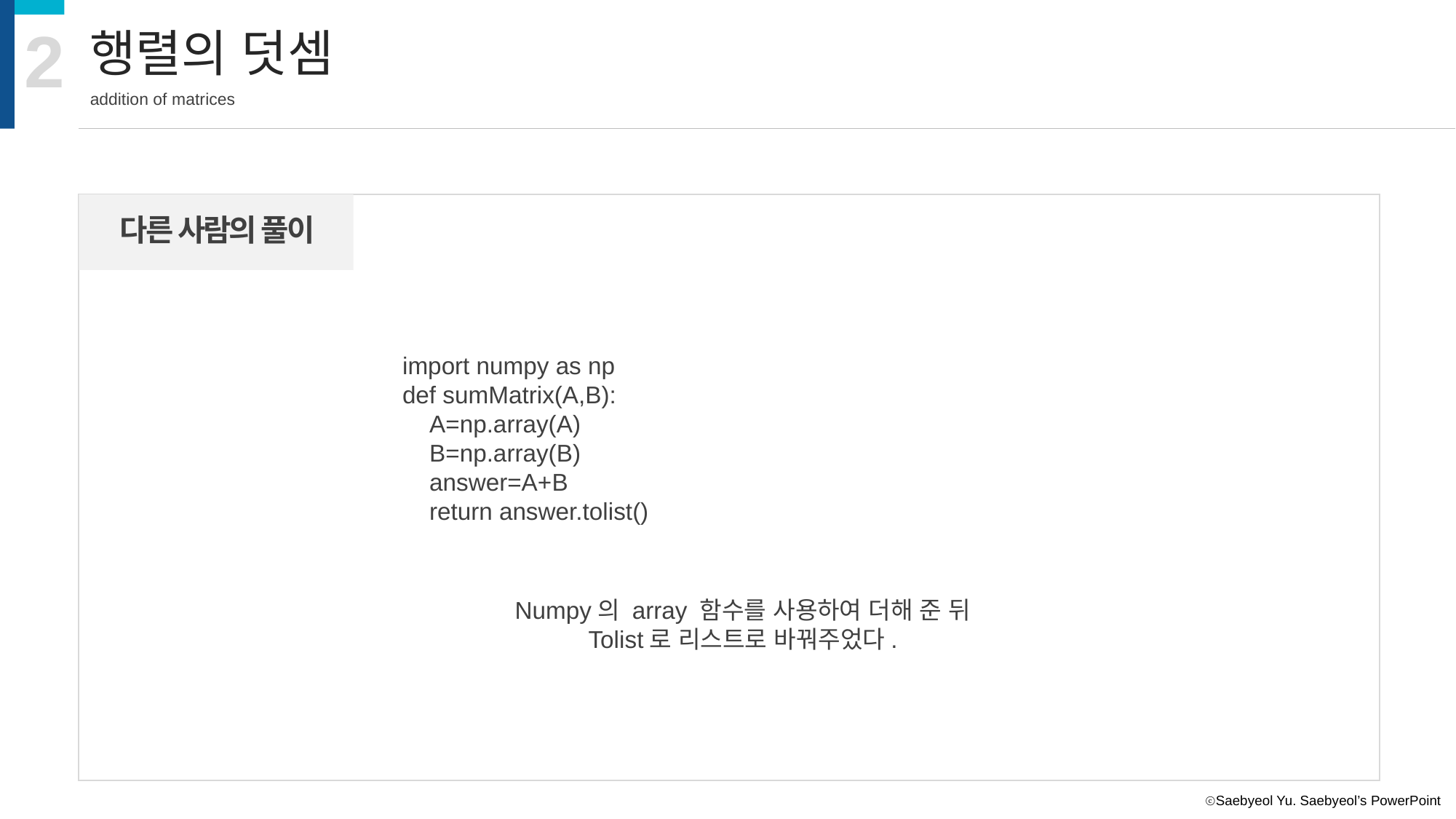

2
행렬의 덧셈
addition of matrices

다른 사람의 풀이
import numpy as np
def sumMatrix(A,B):
    A=np.array(A)
    B=np.array(B)
    answer=A+B
    return answer.tolist()
Numpy의 array 함수를 사용하여 더해 준 뒤
Tolist로 리스트로 바꿔주었다.